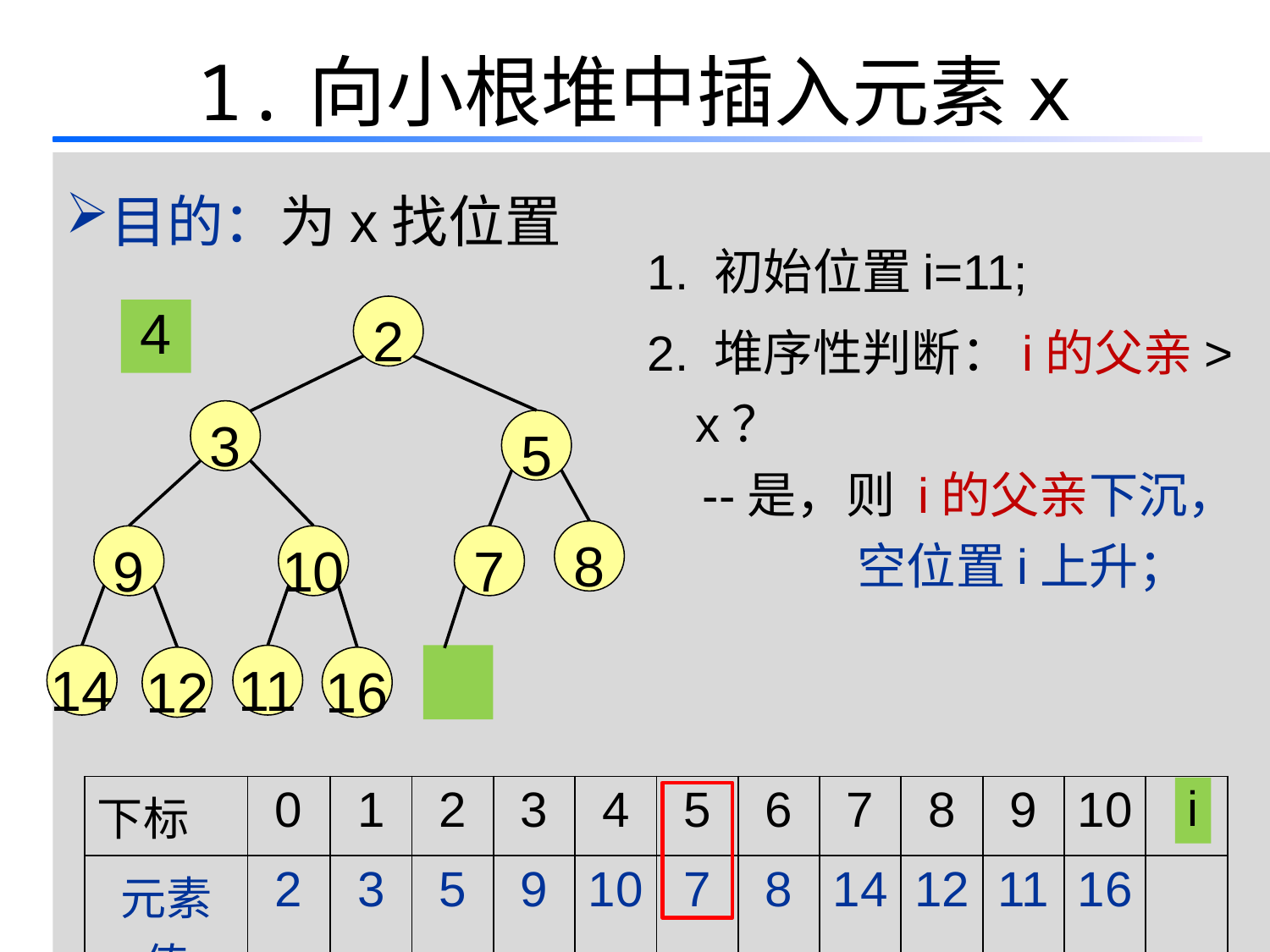

# 1.向小根堆中插入元素x

目的：为x找位置
1. 初始位置i=11;
2. 堆序性判断：i的父亲> x？
    --是，则 i的父亲下沉，
                  空位置i上升；

2
4
3
5
8
9
10
7
14
11

12
16
| 下标 | 0 | 1 | 2 | 3 | 4 | 5 | 6 | 7 | 8 | 9 | 10 |  |
| --- | --- | --- | --- | --- | --- | --- | --- | --- | --- | --- | --- | --- |
| 元素值 | 2 | 3 | 5 | 9 | 10 | 7 | 8 | 14 | 12 | 11 | 16 |  |
i